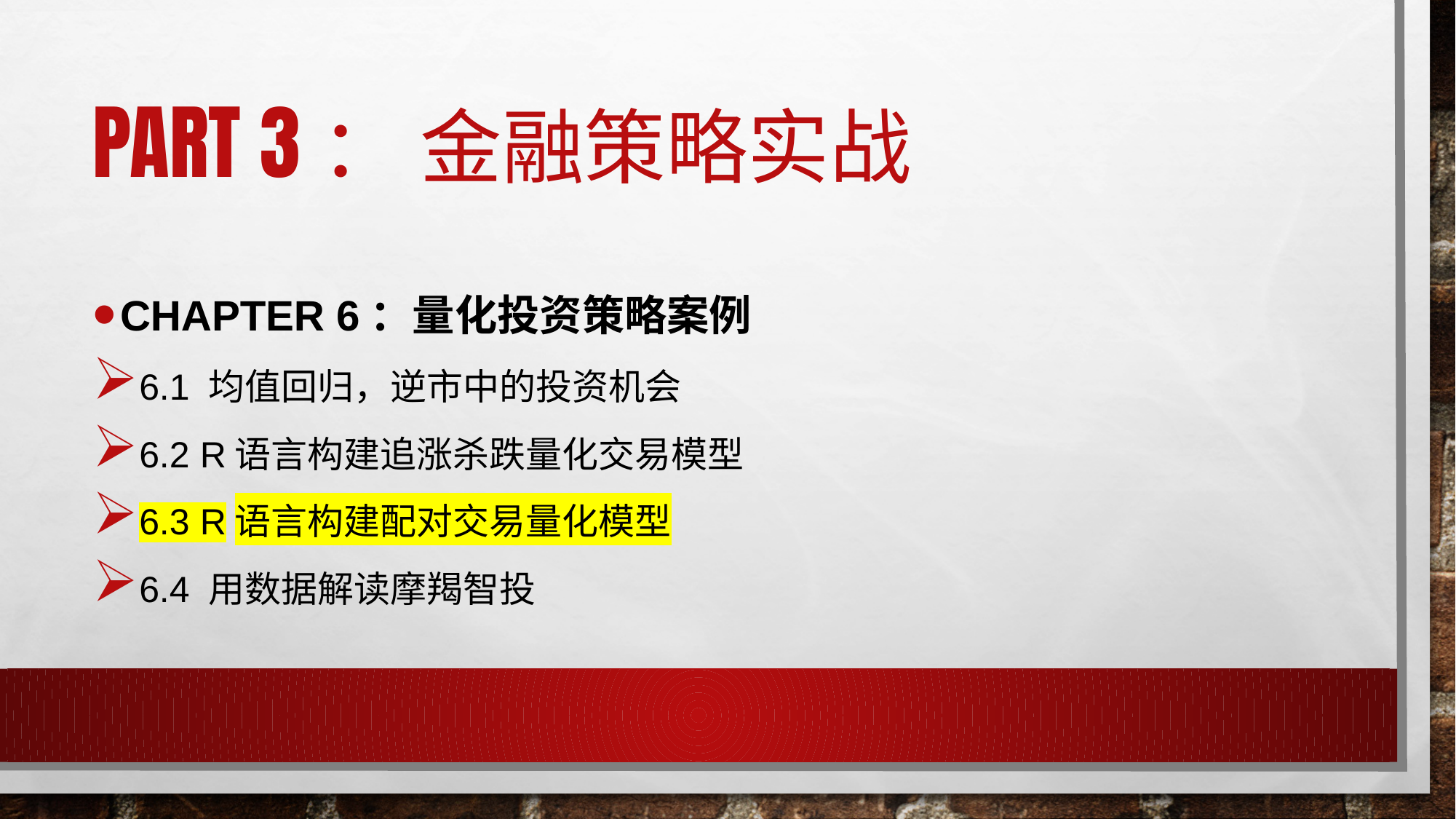

# Part 3： 金融策略实战
Chapter 6：量化投资策略案例
6.1 均值回归，逆市中的投资机会
6.2 R语言构建追涨杀跌量化交易模型
6.3 R语言构建配对交易量化模型
6.4 用数据解读摩羯智投